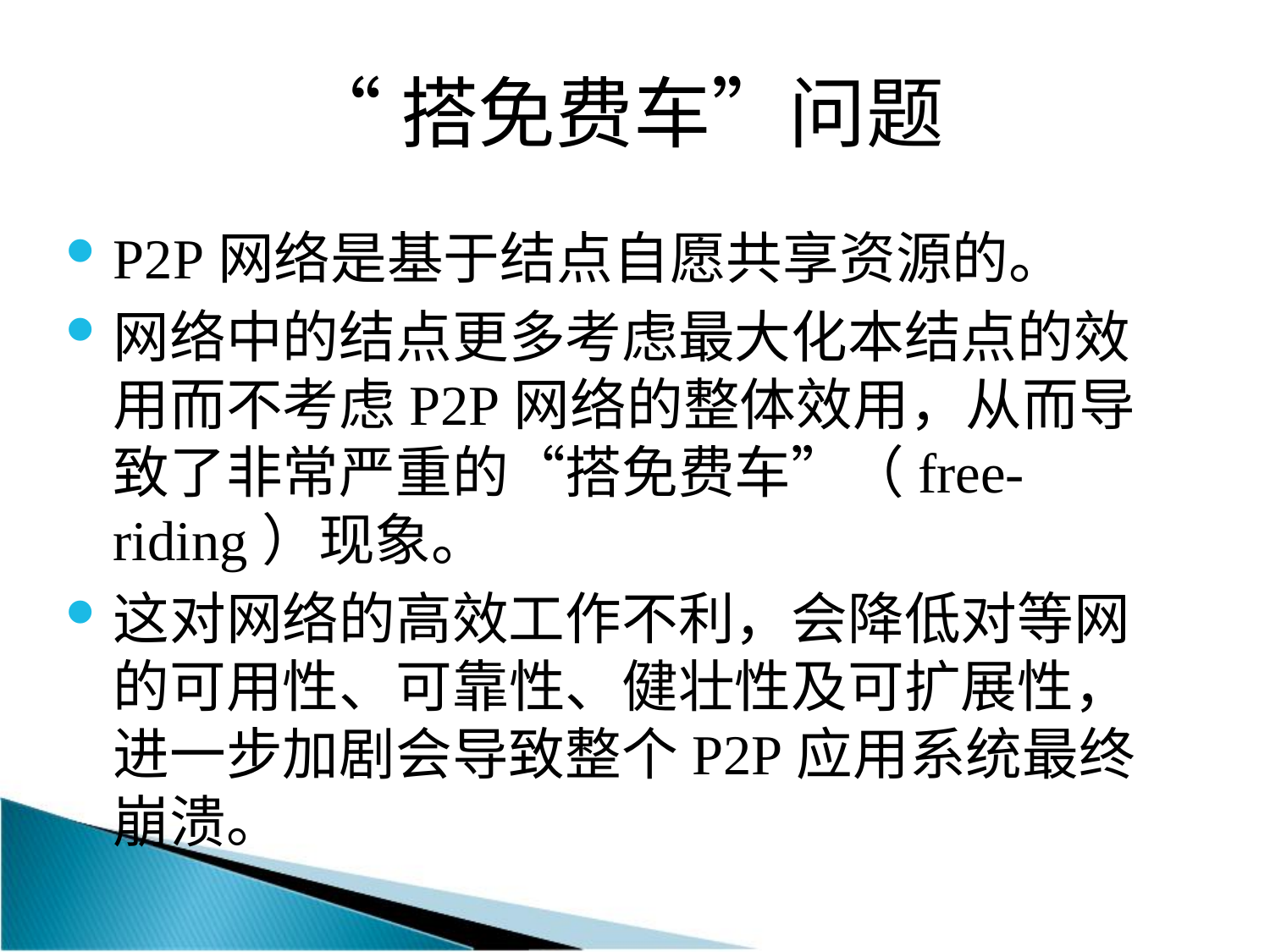

# “搭免费车”问题
P2P网络是基于结点自愿共享资源的。
网络中的结点更多考虑最大化本结点的效用而不考虑P2P网络的整体效用，从而导致了非常严重的“搭免费车”（free-riding）现象。
这对网络的高效工作不利，会降低对等网的可用性、可靠性、健壮性及可扩展性，进一步加剧会导致整个P2P应用系统最终崩溃。